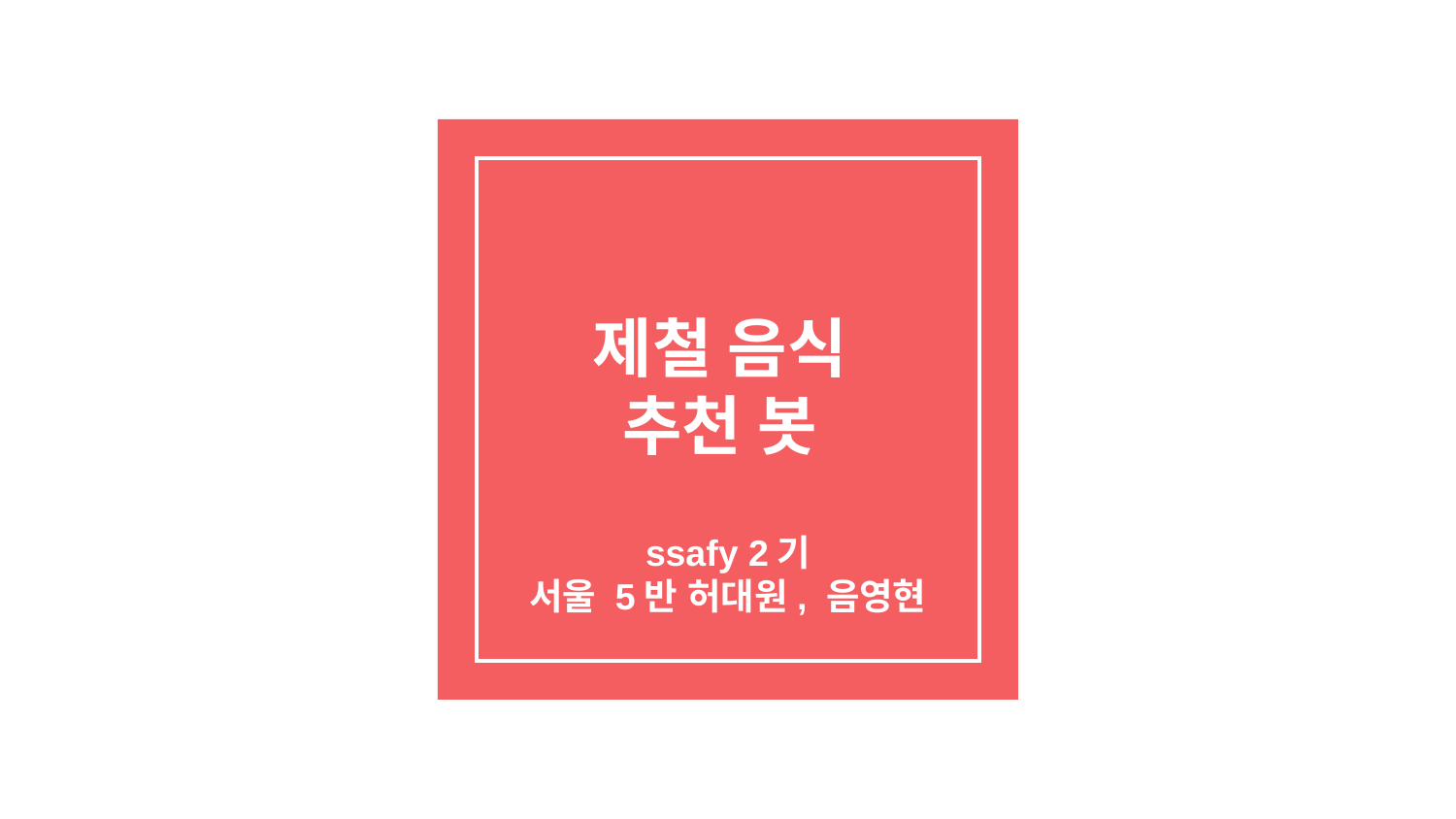

# 제철 음식
추천 봇
ssafy 2기
서울 5반 허대원, 음영현